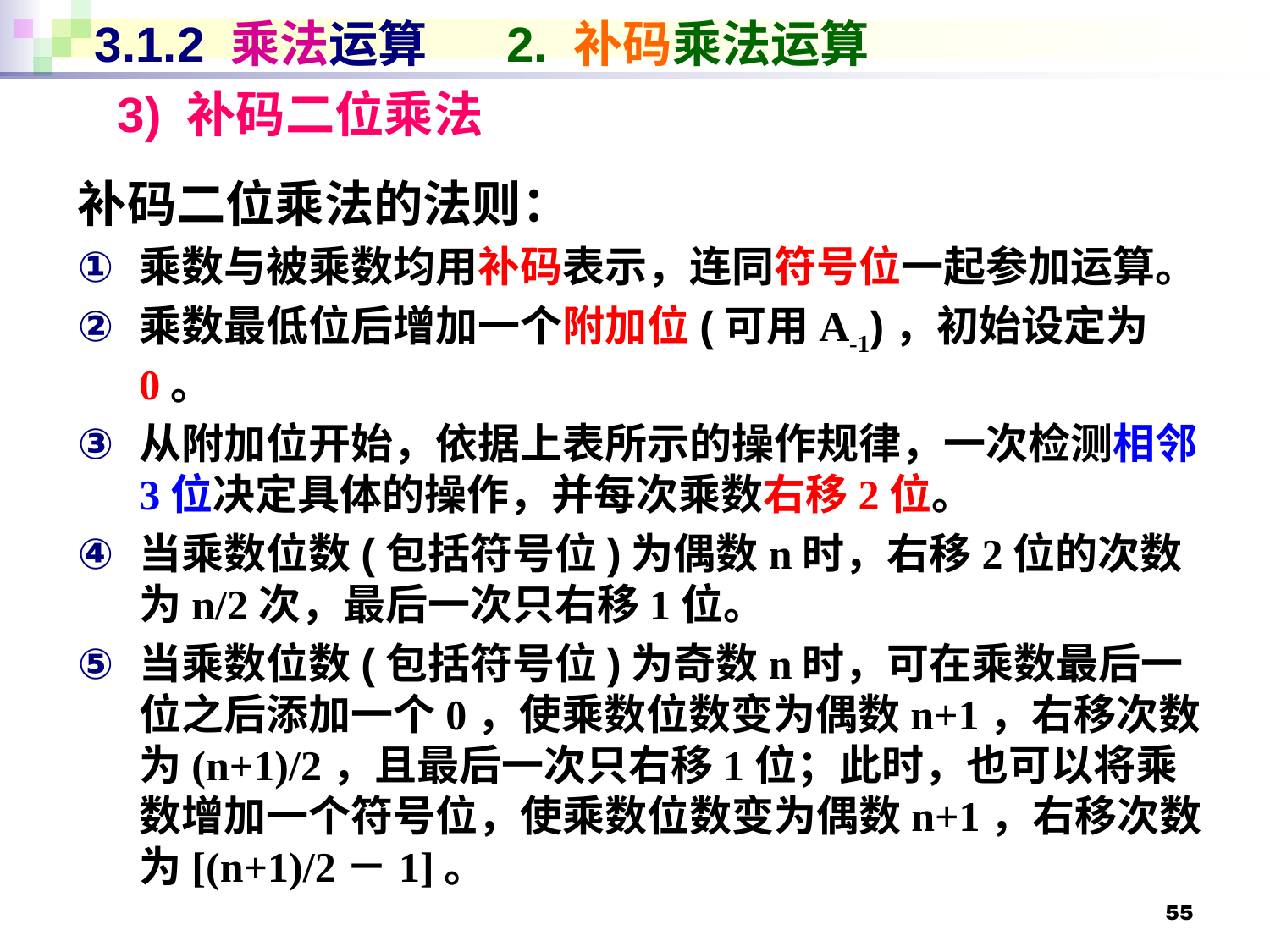

# 3.1.2 乘法运算      2. 补码乘法运算
3) 补码二位乘法
补码二位乘法的法则：
乘数与被乘数均用补码表示，连同符号位一起参加运算。
乘数最低位后增加一个附加位(可用A-1)，初始设定为0。
从附加位开始，依据上表所示的操作规律，一次检测相邻3位决定具体的操作，并每次乘数右移2位。
当乘数位数(包括符号位)为偶数n时，右移2位的次数为n/2次，最后一次只右移1位。
当乘数位数(包括符号位)为奇数n时，可在乘数最后一位之后添加一个0，使乘数位数变为偶数n+1，右移次数为(n+1)/2，且最后一次只右移1位；此时，也可以将乘数增加一个符号位，使乘数位数变为偶数n+1，右移次数为[(n+1)/2－1]。
55